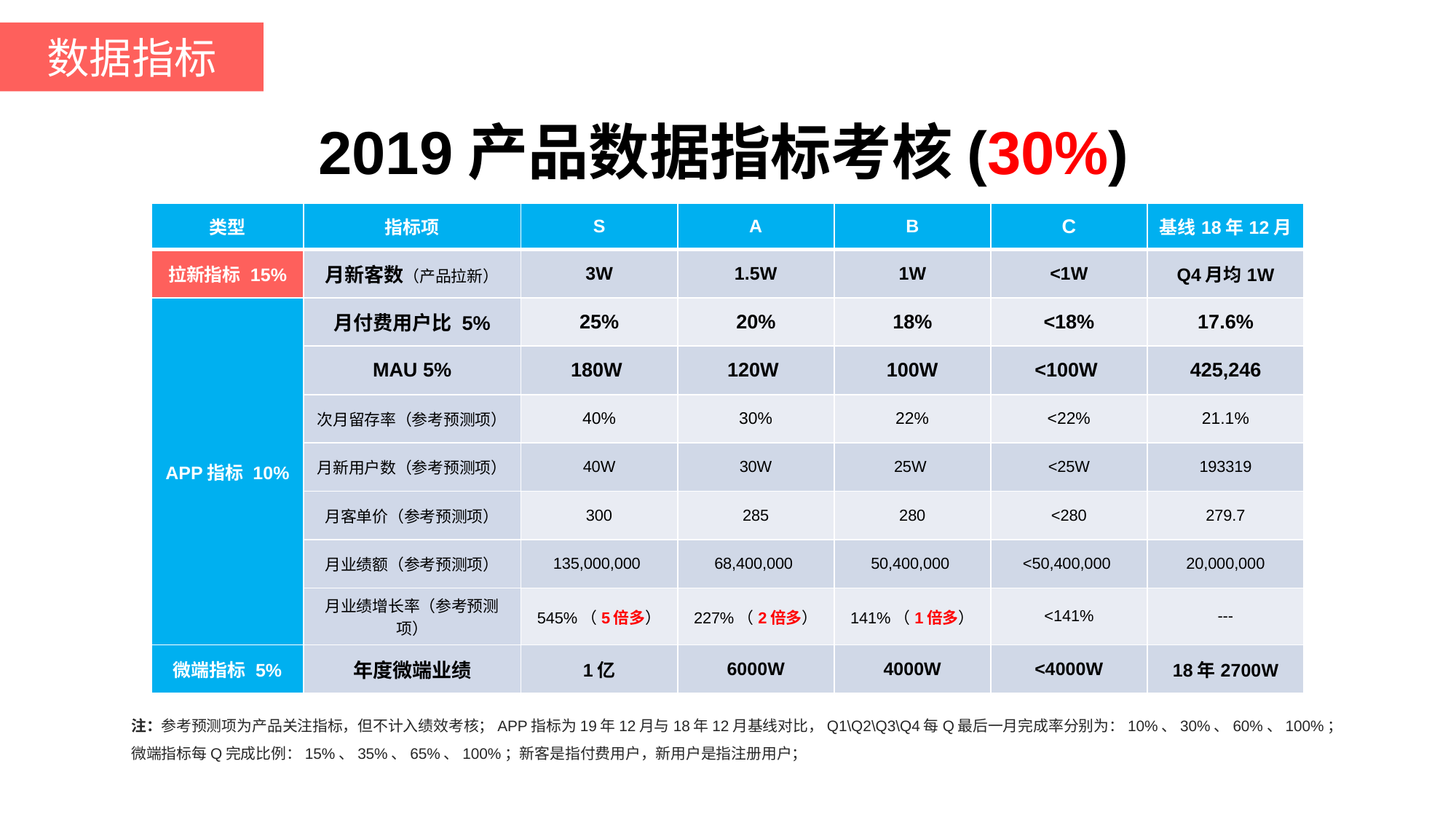

数据指标
2019产品数据指标考核(30%)
| 类型 | 指标项 | S | A | B | C | 基线18年12月 |
| --- | --- | --- | --- | --- | --- | --- |
| 拉新指标 15% | 月新客数（产品拉新） | 3W | 1.5W | 1W | <1W | Q4月均1W |
| APP指标 10% | 月付费用户比 5% | 25% | 20% | 18% | <18% | 17.6% |
|  | MAU 5% | 180W | 120W | 100W | <100W | 425,246 |
|  | 次月留存率（参考预测项） | 40% | 30% | 22% | <22% | 21.1% |
|  | 月新用户数（参考预测项） | 40W | 30W | 25W | <25W | 193319 |
|  | 月客单价（参考预测项） | 300 | 285 | 280 | <280 | 279.7 |
|  | 月业绩额（参考预测项） | 135,000,000 | 68,400,000 | 50,400,000 | <50,400,000 | 20,000,000 |
|  | 月业绩增长率（参考预测项） | 545%（5倍多） | 227%（2倍多） | 141%（1倍多） | <141% | --- |
| 微端指标 5% | 年度微端业绩 | 1亿 | 6000W | 4000W | <4000W | 18年2700W |
注：参考预测项为产品关注指标，但不计入绩效考核；APP指标为19年12月与18年12月基线对比，Q1\Q2\Q3\Q4每Q最后一月完成率分别为：10%、30%、60%、100%；
微端指标每Q完成比例：15%、35%、65%、100%；新客是指付费用户，新用户是指注册用户；